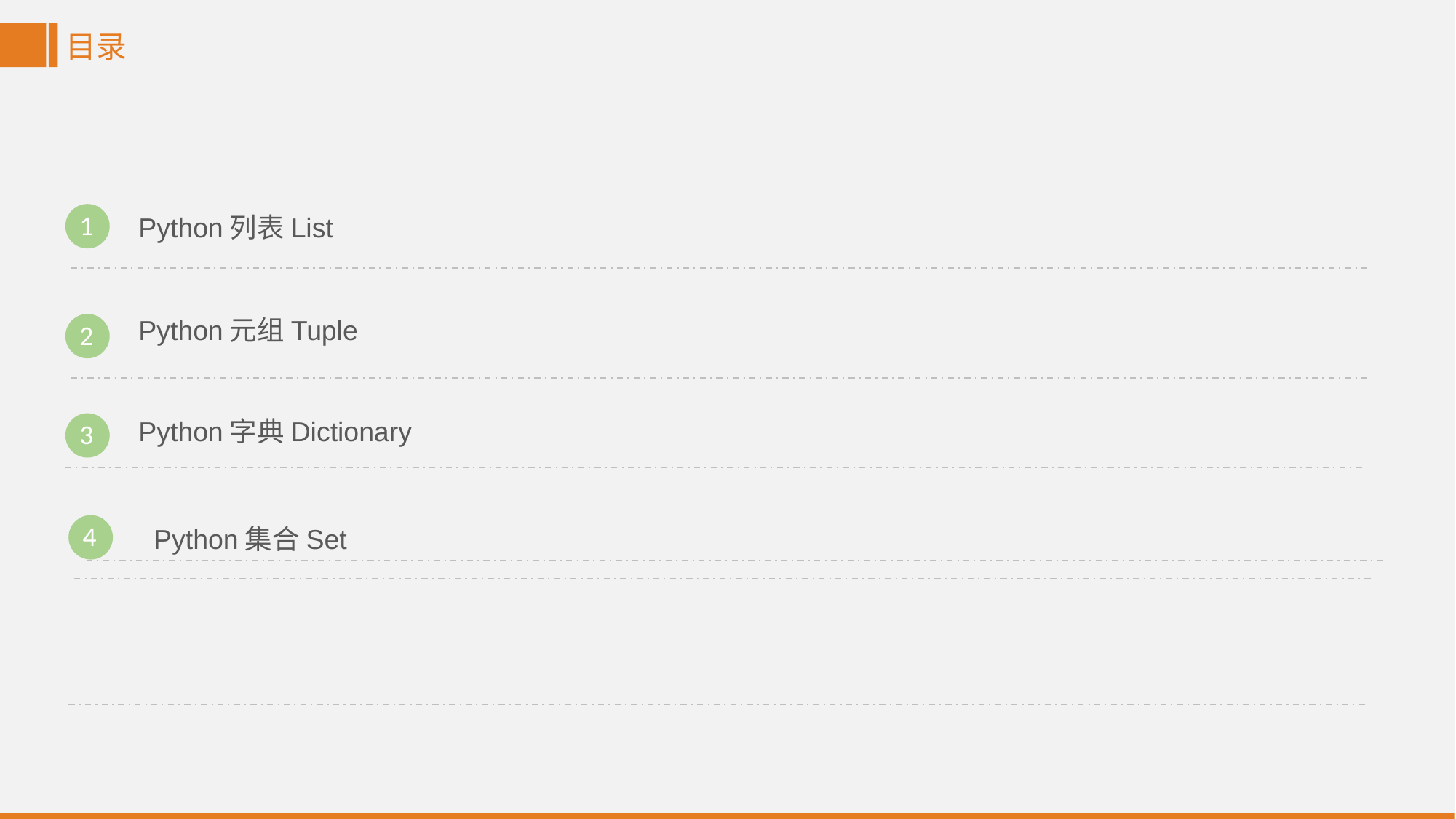

目录

1

Python列表List
Python元组Tuple
2

Python字典Dictionary
3

4

Python集合Set